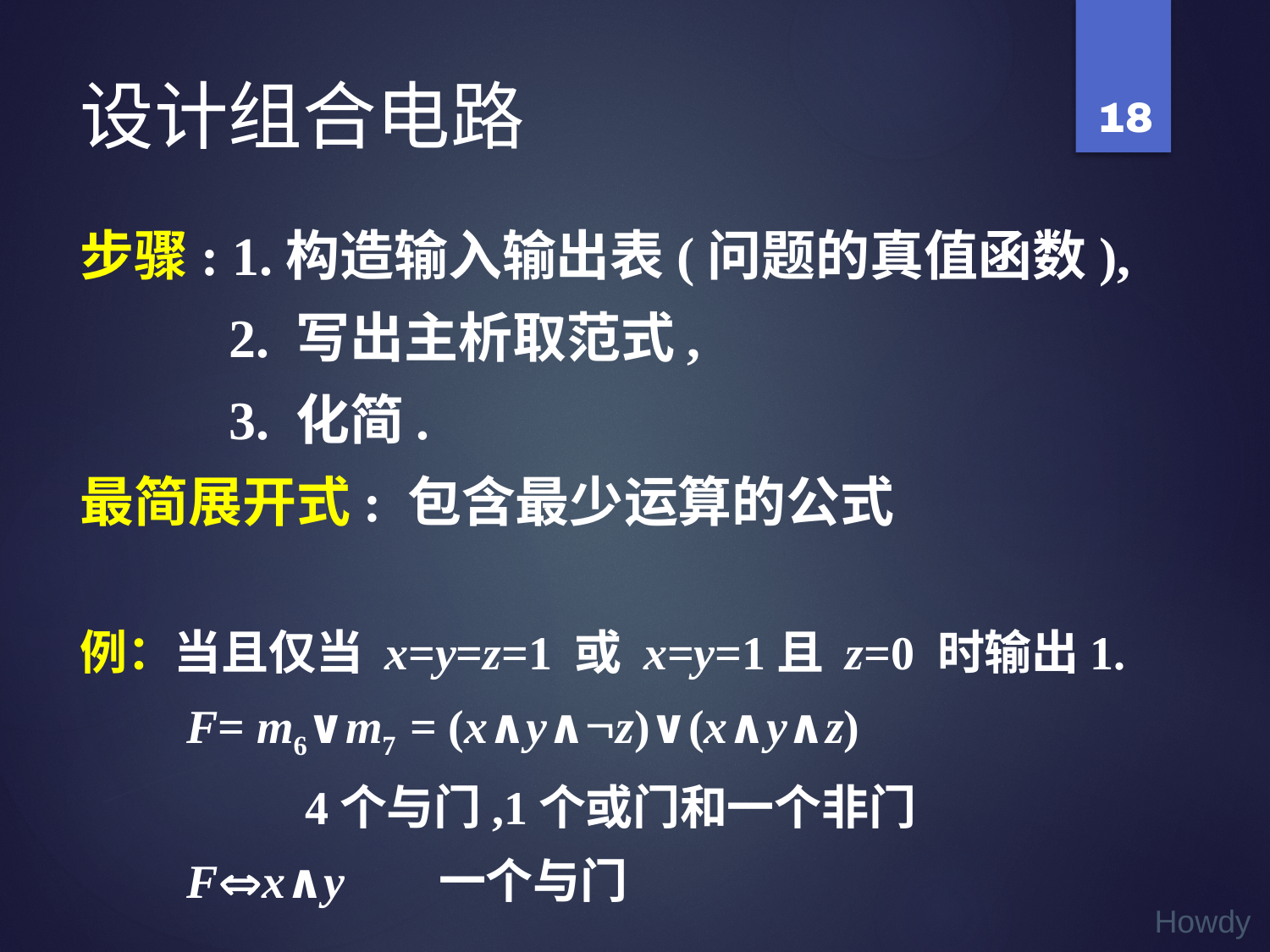

18
# 设计组合电路
步骤: 1.构造输入输出表(问题的真值函数),
           2. 写出主析取范式,
           3. 化简.
最简展开式: 包含最少运算的公式

例：当且仅当 x=y=z=1 或 x=y=1且 z=0 时输出1.
         F= m6∨m7  = (x∧y∧¬z)∨(x∧y∧z)
                   4个与门,1个或门和一个非门
         F⇔x∧y       一个与门